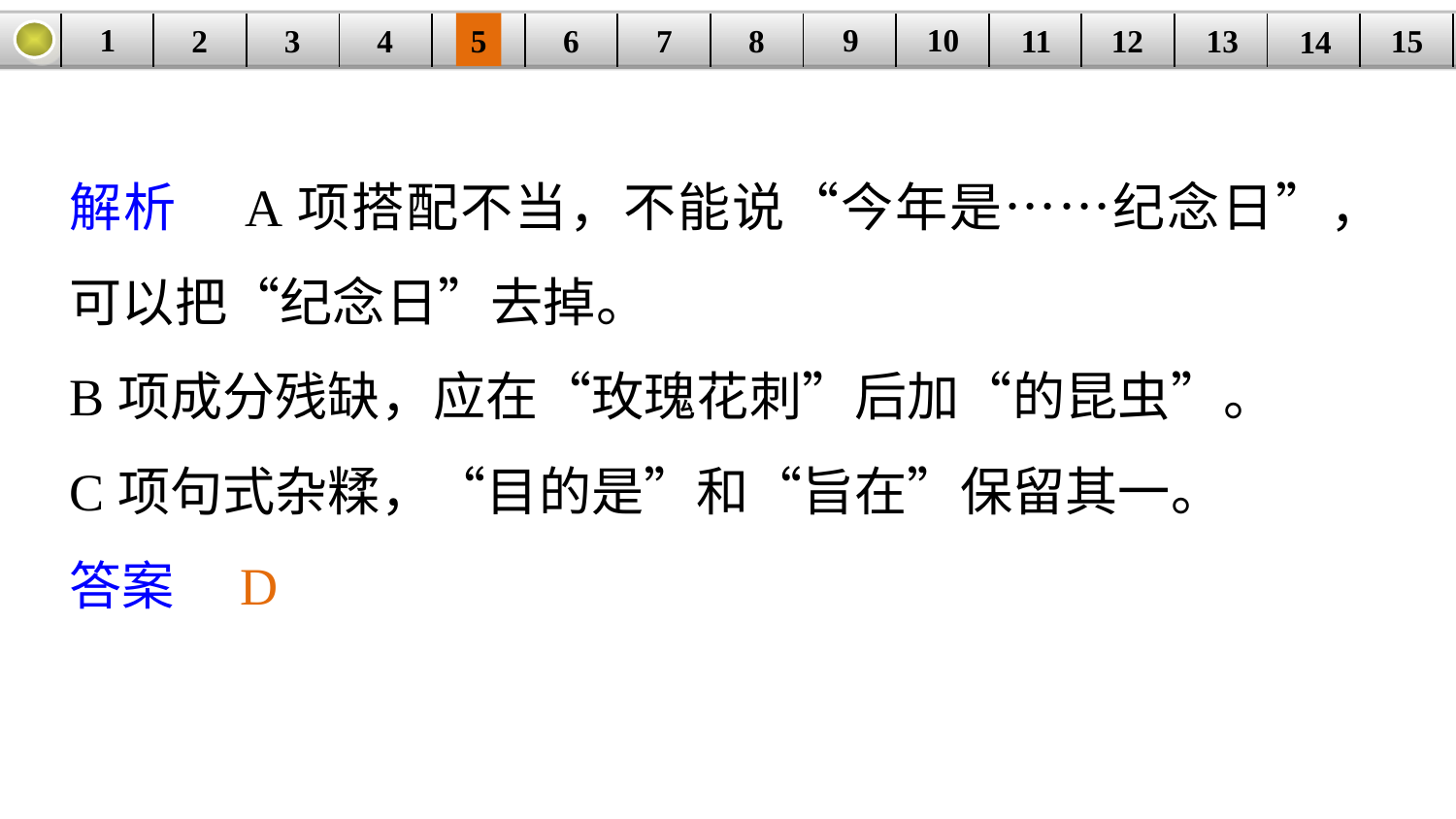

9
10
1
3
4
5
6
8
11
2
12
15
|  |  |  |  |  |  |  |  |  |  |  |  |  |  |  |
| --- | --- | --- | --- | --- | --- | --- | --- | --- | --- | --- | --- | --- | --- | --- |
7
13
14

解析　A项搭配不当，不能说“今年是……纪念日”，可以把“纪念日”去掉。
B项成分残缺，应在“玫瑰花刺”后加“的昆虫”。
C项句式杂糅，“目的是”和“旨在”保留其一。
答案　D